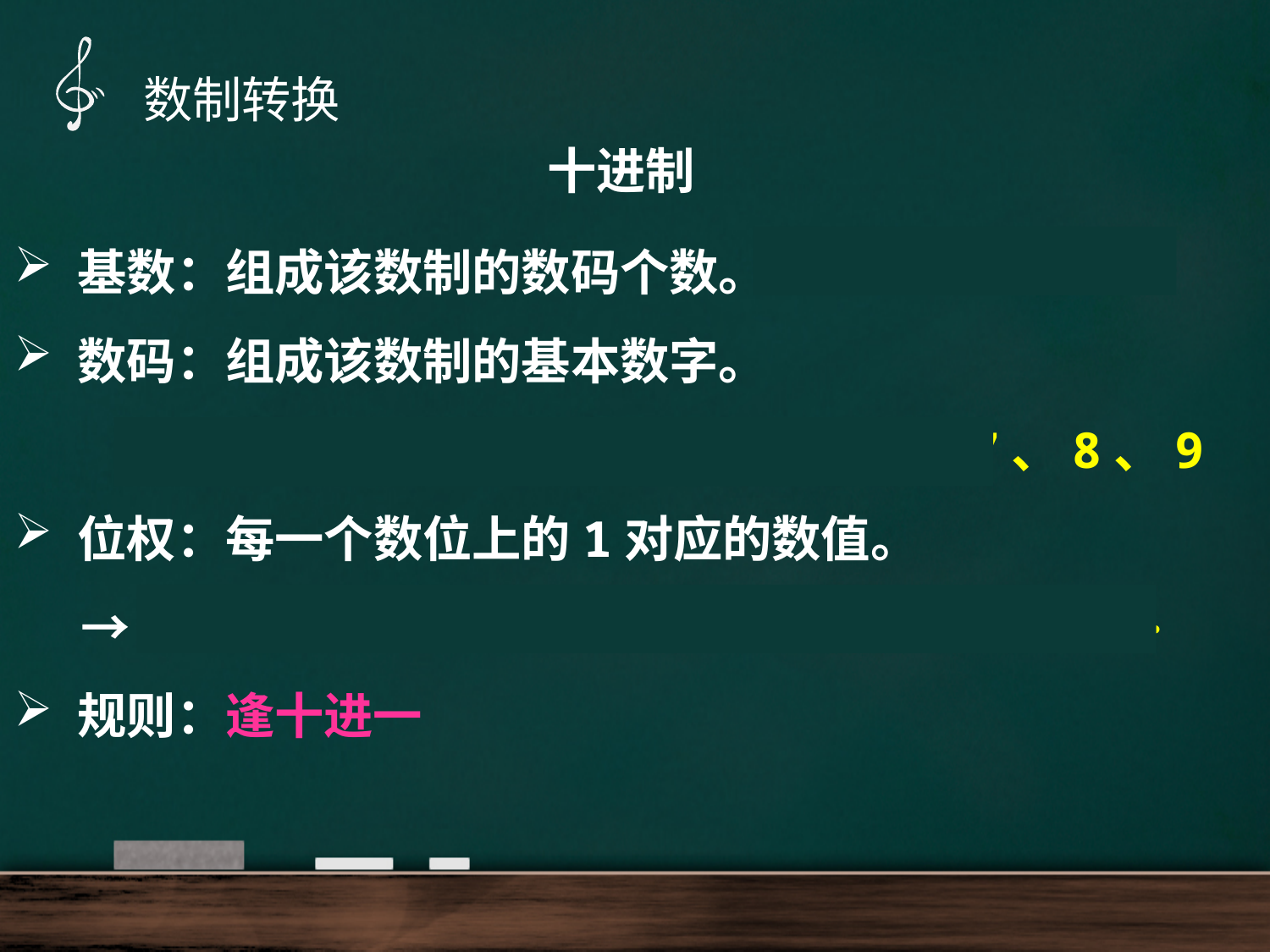

数制转换
十进制
基数：组成该数制的数码个数。→ 10
数码：组成该数制的基本数字。
      → 0、1、2、3、4、5、6、7、8、9
位权：每一个数位上的1对应的数值。
      → 从右向左依次是：100、101、102、103 ···
规则：逢十进一